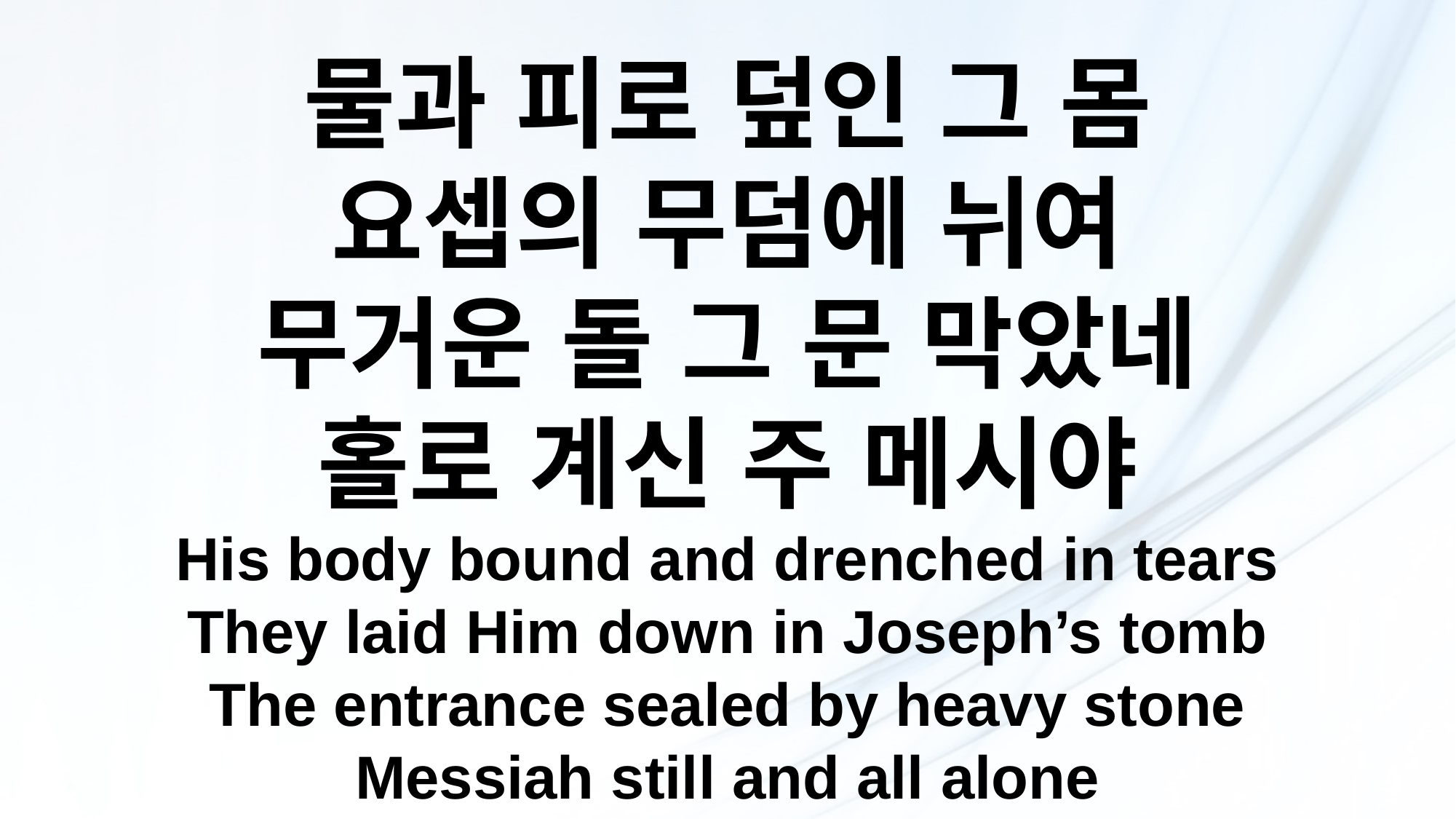

물과 피로 덮인 그 몸
요셉의 무덤에 뉘여
무거운 돌 그 문 막았네
홀로 계신 주 메시야
His body bound and drenched in tears
They laid Him down in Joseph’s tomb
The entrance sealed by heavy stone
Messiah still and all alone